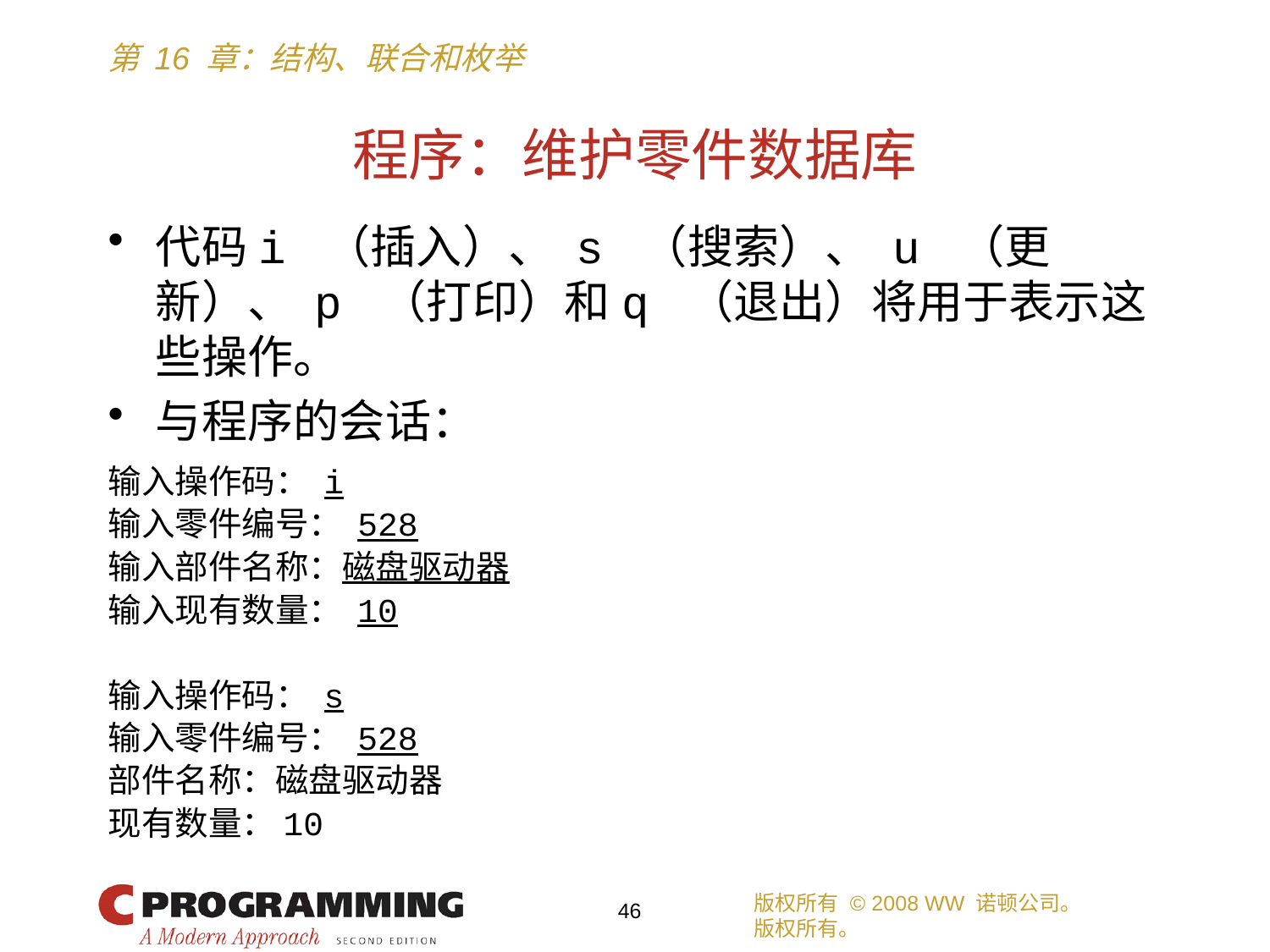

# 程序：维护零件数据库
代码i （插入）、 s （搜索）、 u （更新）、 p （打印）和q （退出）将用于表示这些操作。
与程序的会话：
输入操作码： i
输入零件编号： 528
输入部件名称：磁盘驱动器
输入现有数量： 10

输入操作码： s
输入零件编号： 528
部件名称：磁盘驱动器
现有数量：10
版权所有 © 2008 WW 诺顿公司。
版权所有。
46